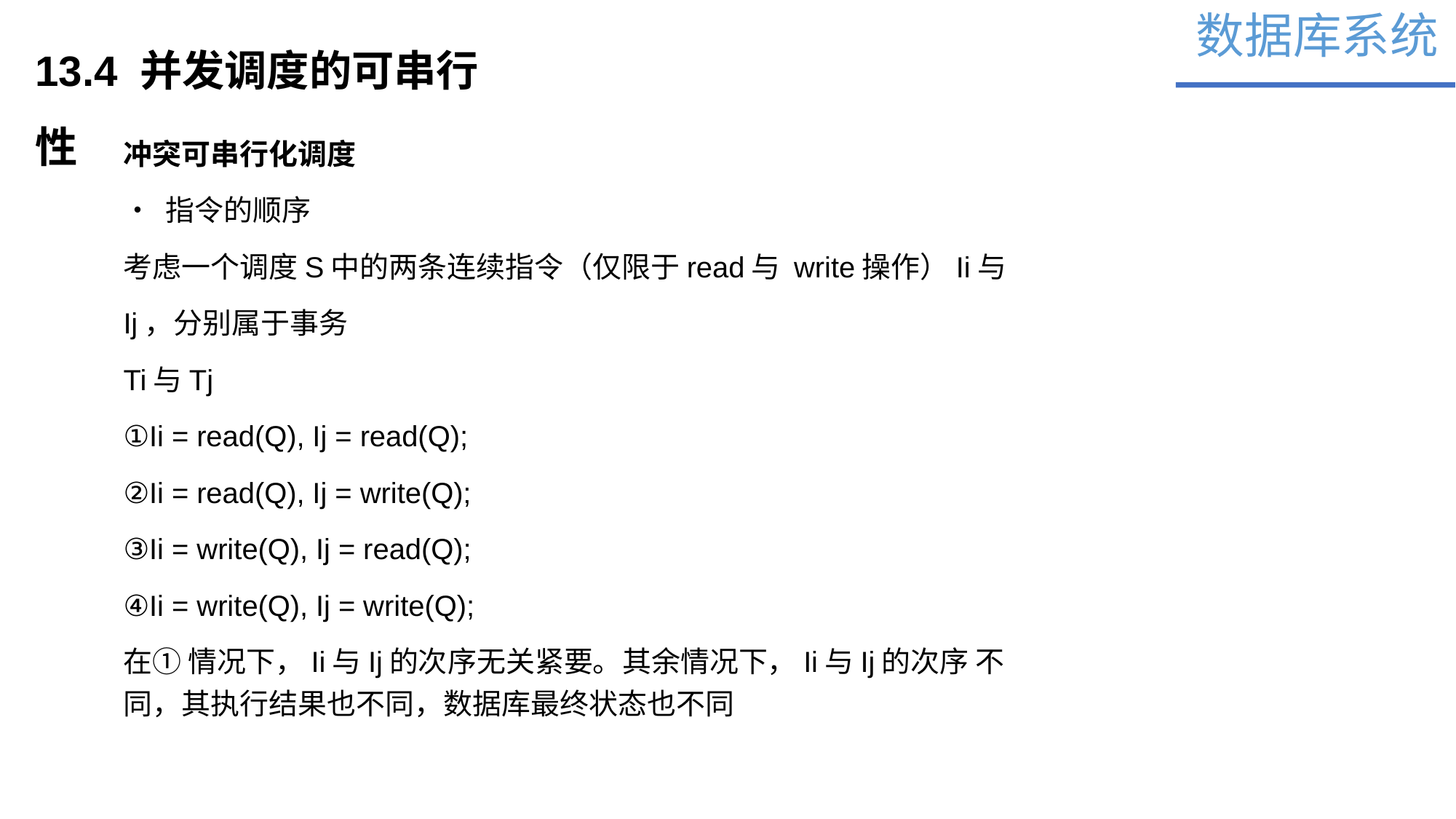

数据库系统
13.4 并发调度的可串行性

冲突可串行化调度
• 指令的顺序
考虑一个调度S中的两条连续指令（仅限于read与 write操作）Ii与
Ij，分别属于事务
Ti与Tj
①Ii = read(Q), Ij = read(Q);
②Ii = read(Q), Ij = write(Q);
③Ii = write(Q), Ij = read(Q);
④Ii = write(Q), Ij = write(Q);
在① 情况下，Ii与Ij的次序无关紧要。其余情况下，Ii与Ij的次序 不同，其执行结果也不同，数据库最终状态也不同